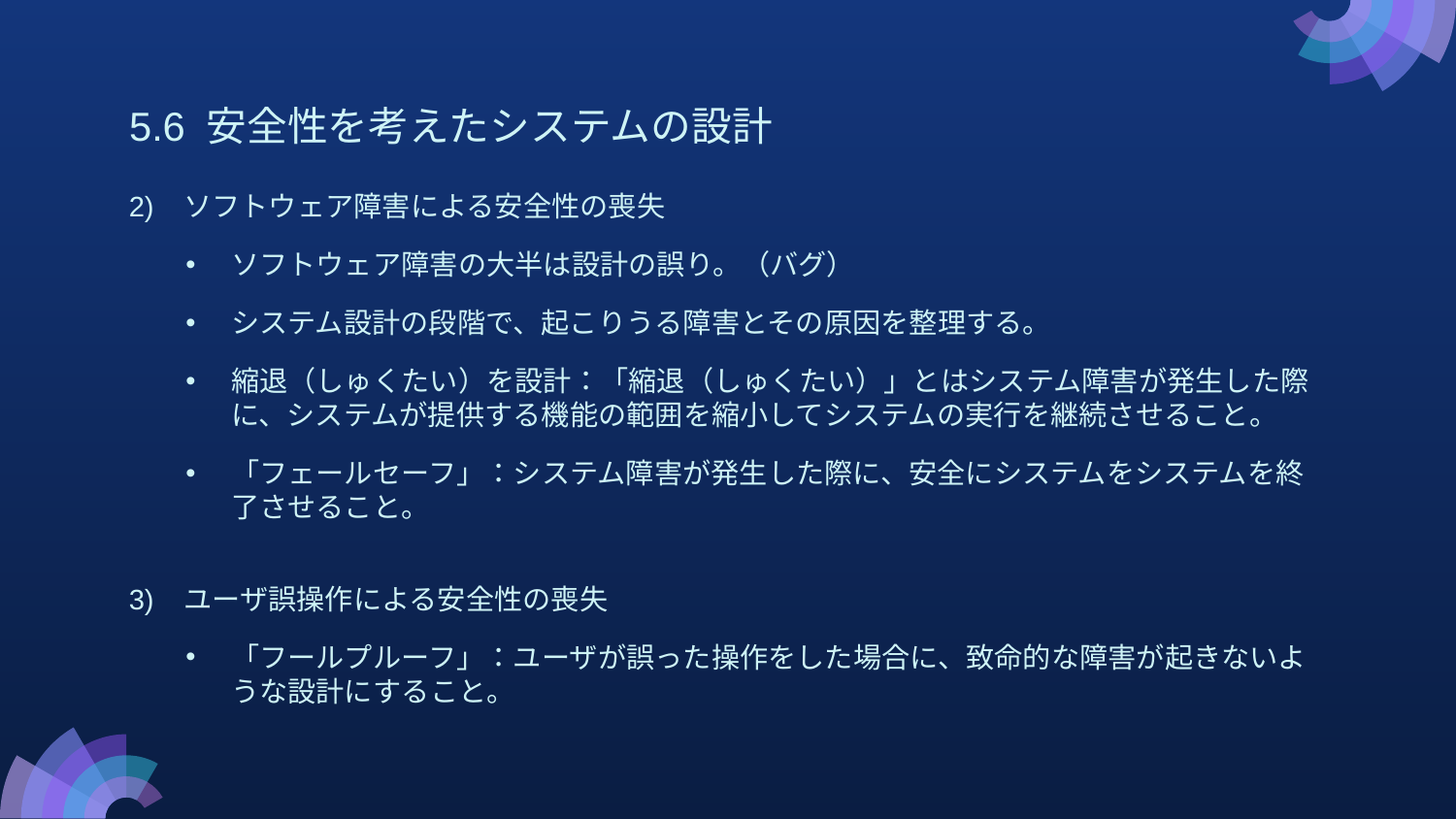

# 5.6 安全性を考えたシステムの設計
ソフトウェア障害による安全性の喪失
ソフトウェア障害の大半は設計の誤り。（バグ）
システム設計の段階で、起こりうる障害とその原因を整理する。
縮退（しゅくたい）を設計：「縮退（しゅくたい）」とはシステム障害が発生した際に、システムが提供する機能の範囲を縮小してシステムの実行を継続させること。
「フェールセーフ」：システム障害が発生した際に、安全にシステムをシステムを終了させること。

ユーザ誤操作による安全性の喪失
「フールプルーフ」：ユーザが誤った操作をした場合に、致命的な障害が起きないような設計にすること。